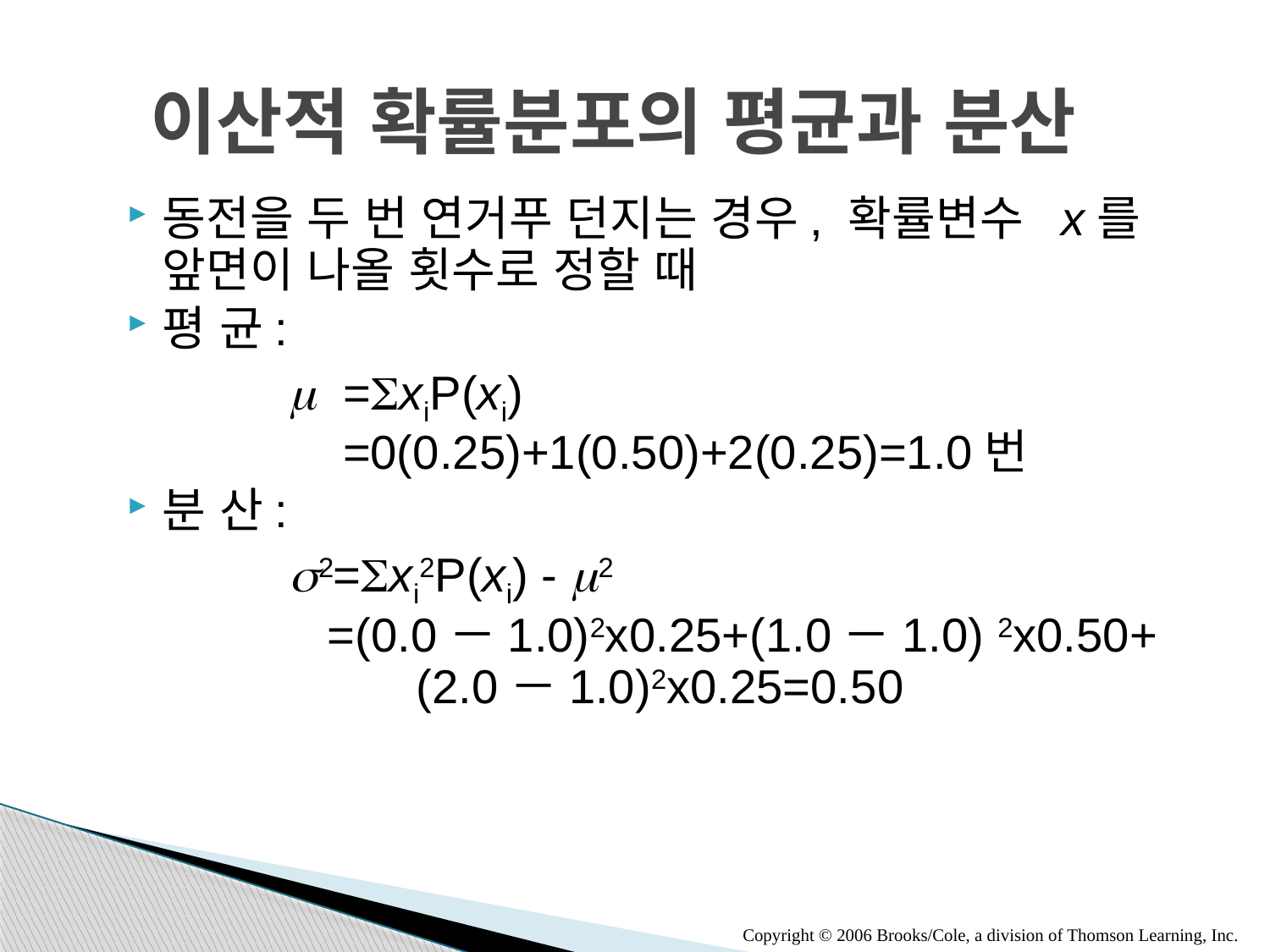

# 이산적 확률분포의 평균과 분산
동전을 두 번 연거푸 던지는 경우, 확률변수  x를 앞면이 나올 횟수로 정할 때
평 균:
		μ  =ΣxiP(xi)
		    =0(0.25)+1(0.50)+2(0.25)=1.0번
분 산:
		σ2=Σxi2P(xi) - μ2
		     =(0.0－1.0)2x0.25+(1.0－1.0) 2x0.50+ 	   		(2.0－1.0)2x0.25=0.50